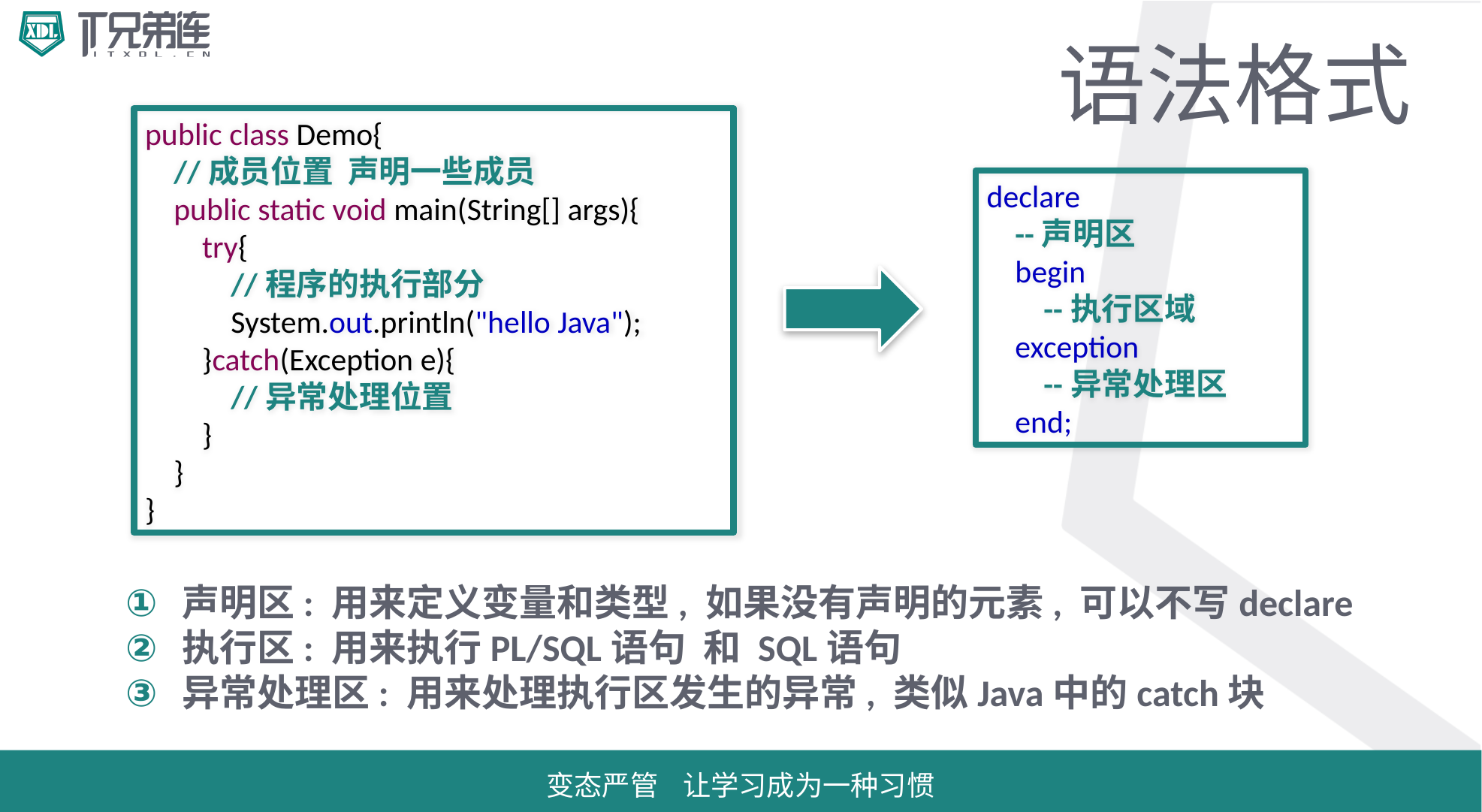

# 语法格式
public class Demo{
    //成员位置  声明一些成员
    public static void main(String[] args){
        try{
            //程序的执行部分
            System.out.println("hello Java");
        }catch(Exception e){
            //异常处理位置
        }
    }
}
declare
    --声明区
    begin
        --执行区域
    exception
        --异常处理区
    end;

声明区: 用来定义变量和类型, 如果没有声明的元素, 可以不写declare
执行区: 用来执行PL/SQL语句  和 SQL语句
异常处理区: 用来处理执行区发生的异常, 类似Java中的catch块